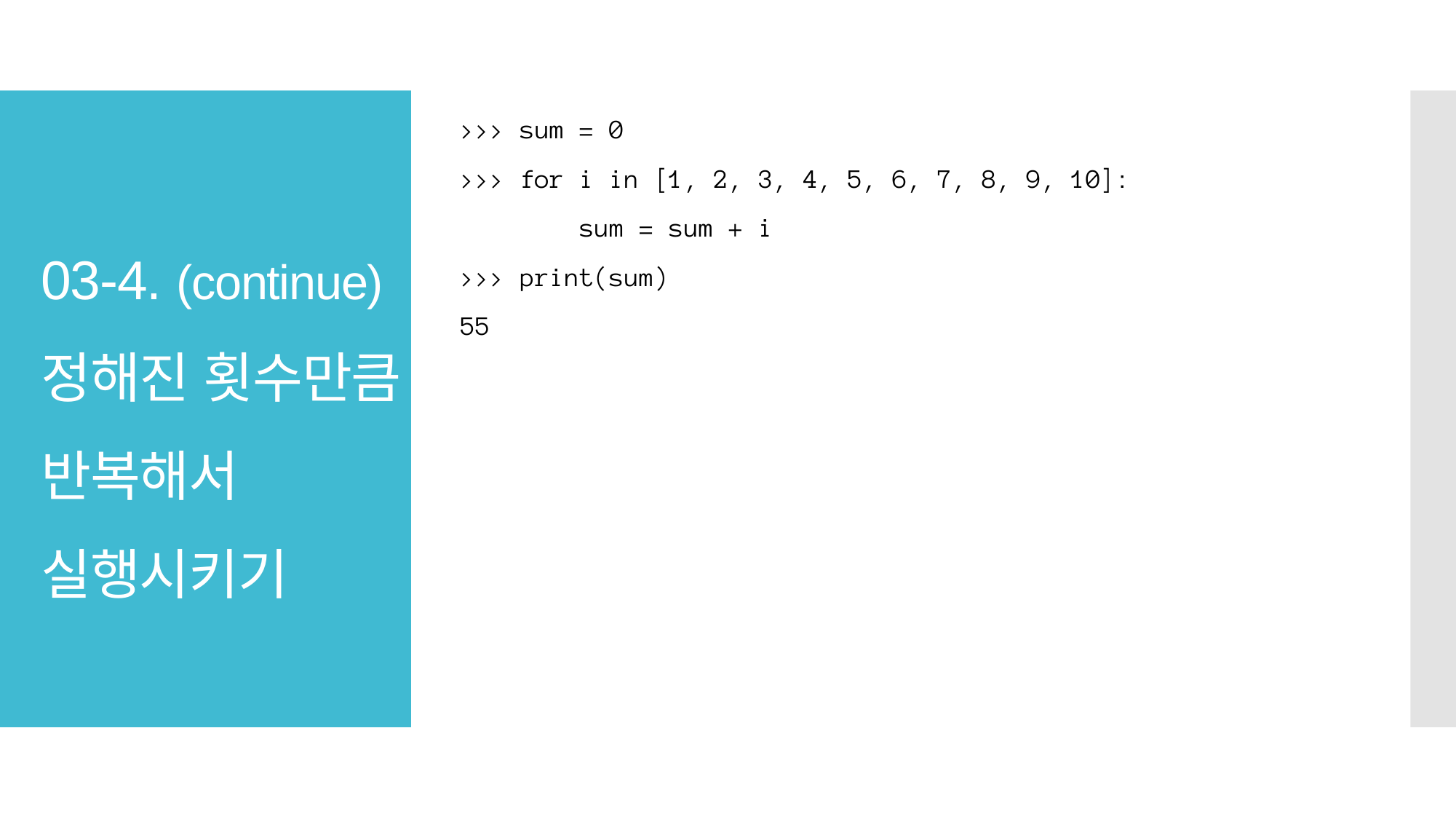

>>> sum = 0
>>> for i in [1, 2, 3, 4, 5, 6, 7, 8, 9, 10]:
        sum = sum + i
>>> print(sum)
55
# 03-4. (continue) 정해진 횟수만큼 반복해서 실행시키기